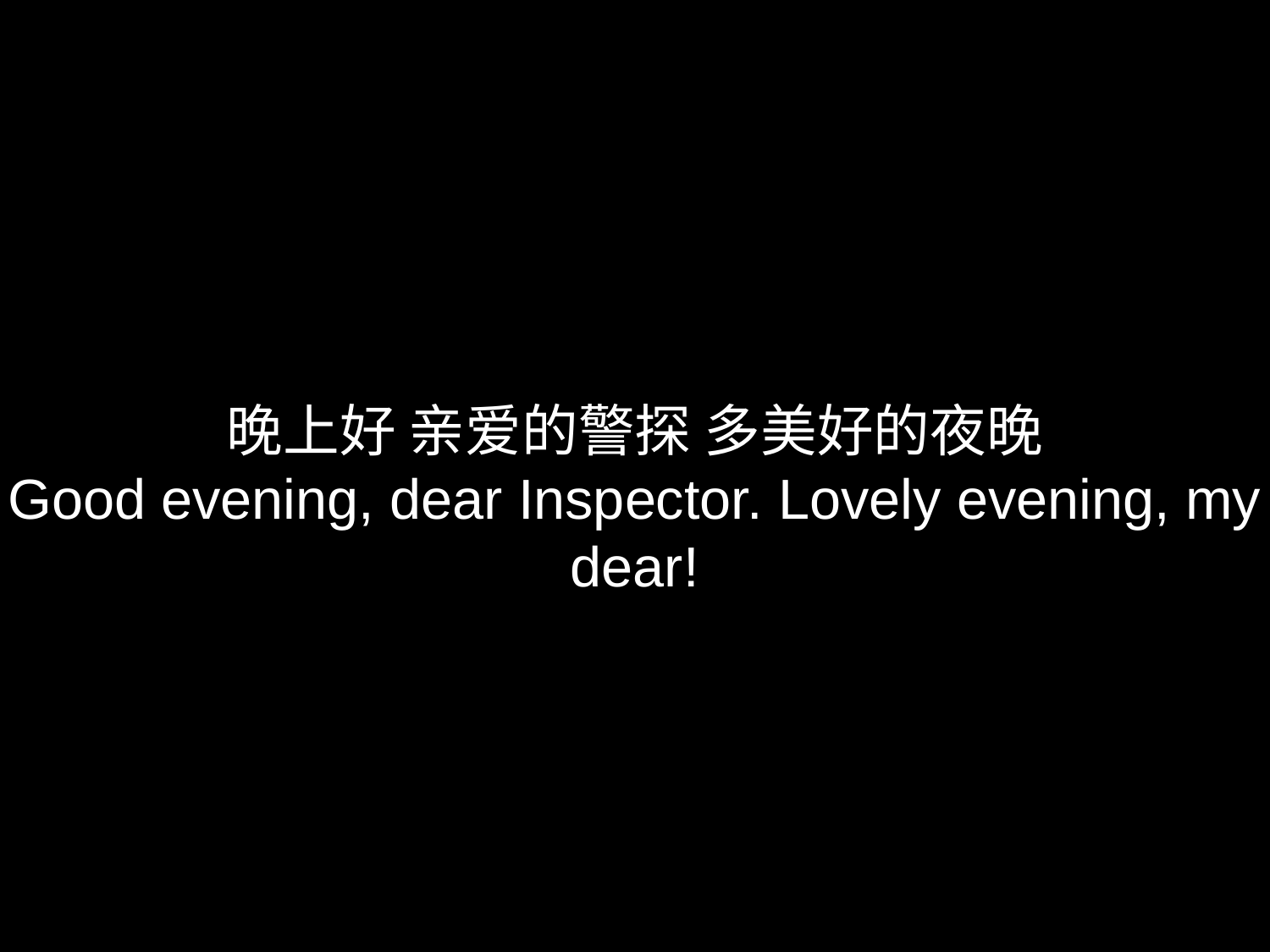

晚上好 亲爱的警探 多美好的夜晚
Good evening, dear Inspector. Lovely evening, my dear!